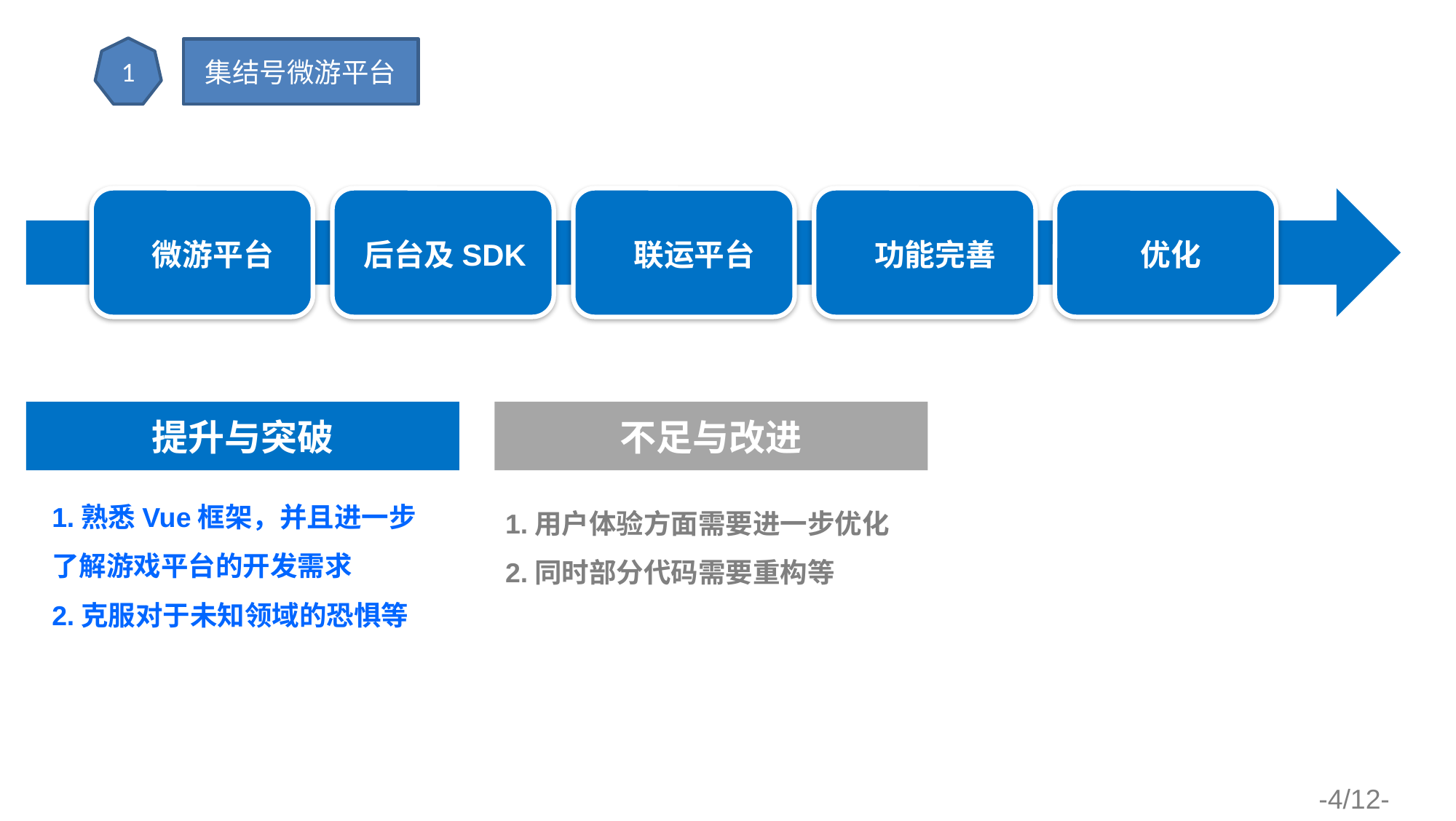

1
集结号微游平台

微游平台
后台及SDK
联运平台
功能完善
优化
提升与突破
不足与改进
1.熟悉Vue框架，并且进一步了解游戏平台的开发需求
2.克服对于未知领域的恐惧等
1.用户体验方面需要进一步优化
2.同时部分代码需要重构等